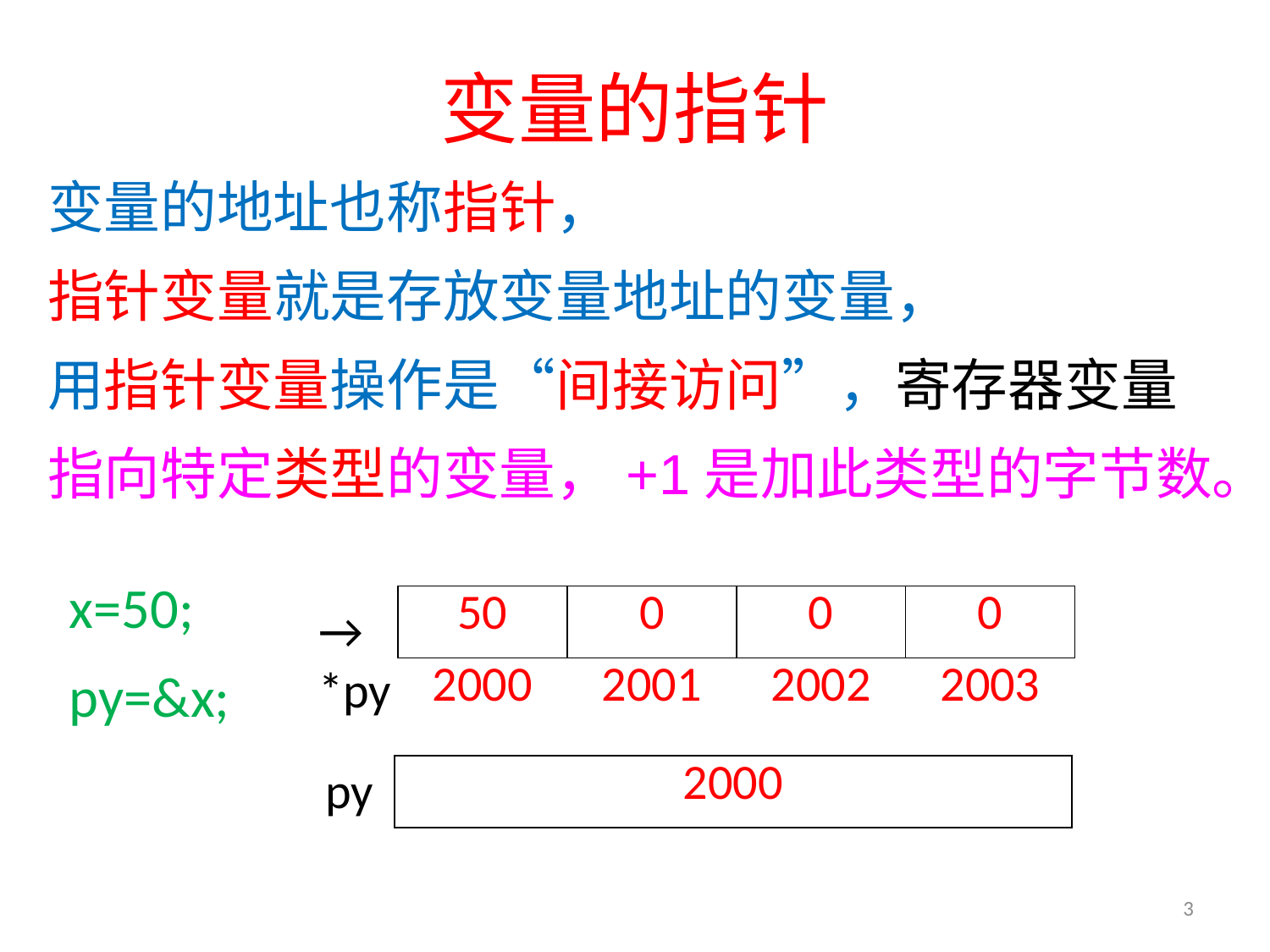

# 变量的指针
变量的地址也称指针，
指针变量就是存放变量地址的变量，
用指针变量操作是“间接访问”，寄存器变量
指向特定类型的变量，+1是加此类型的字节数。
x=50;
py=&x;
| 50 | 0 | 0 | 0 |
| --- | --- | --- | --- |
| 2000 | 2001 | 2002 | 2003 |
→
*py
py
| 2000 |
| --- |
3